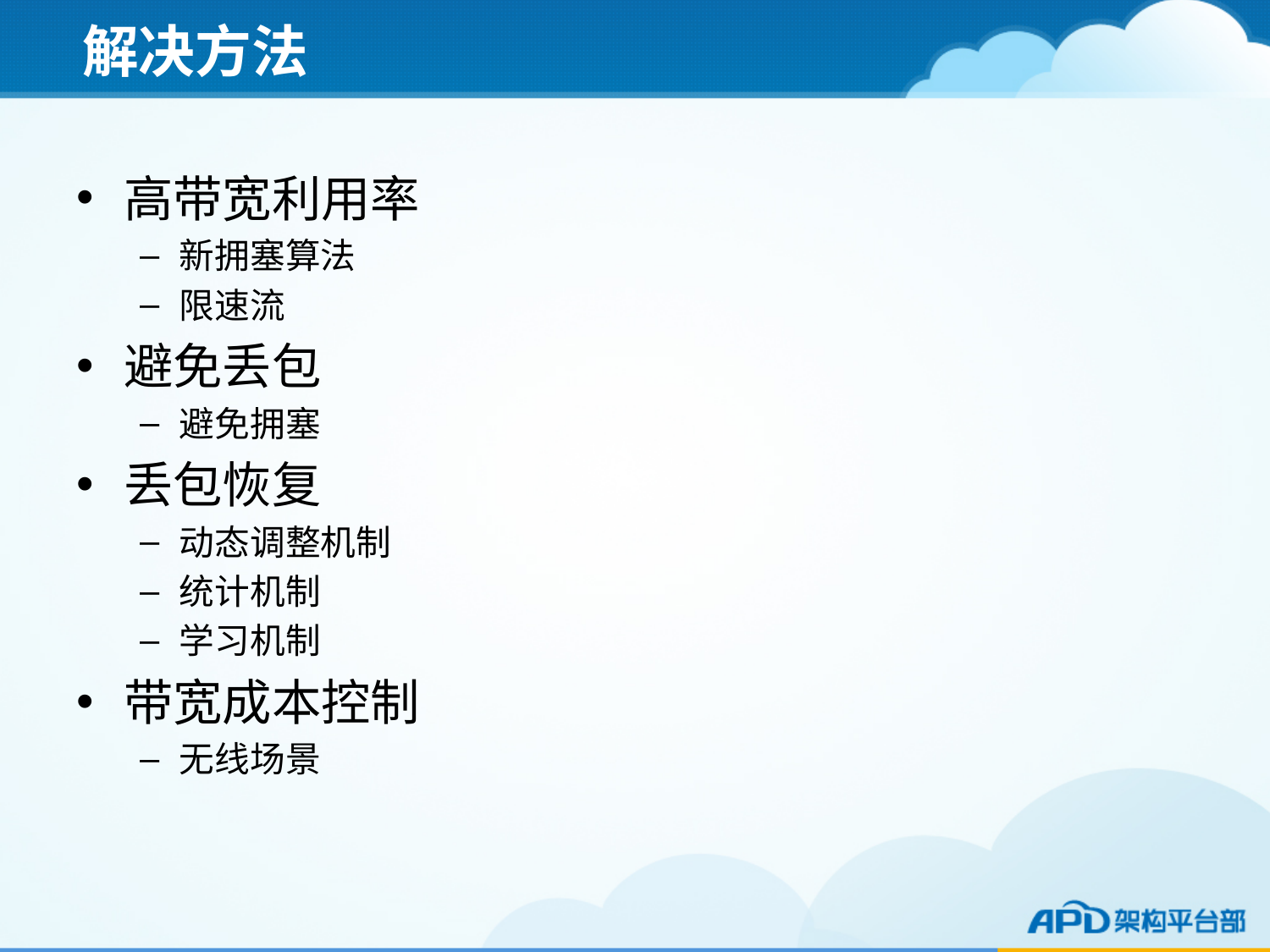

# 解决方法
高带宽利用率
新拥塞算法
限速流
避免丢包
避免拥塞
丢包恢复
动态调整机制
统计机制
学习机制
带宽成本控制
无线场景